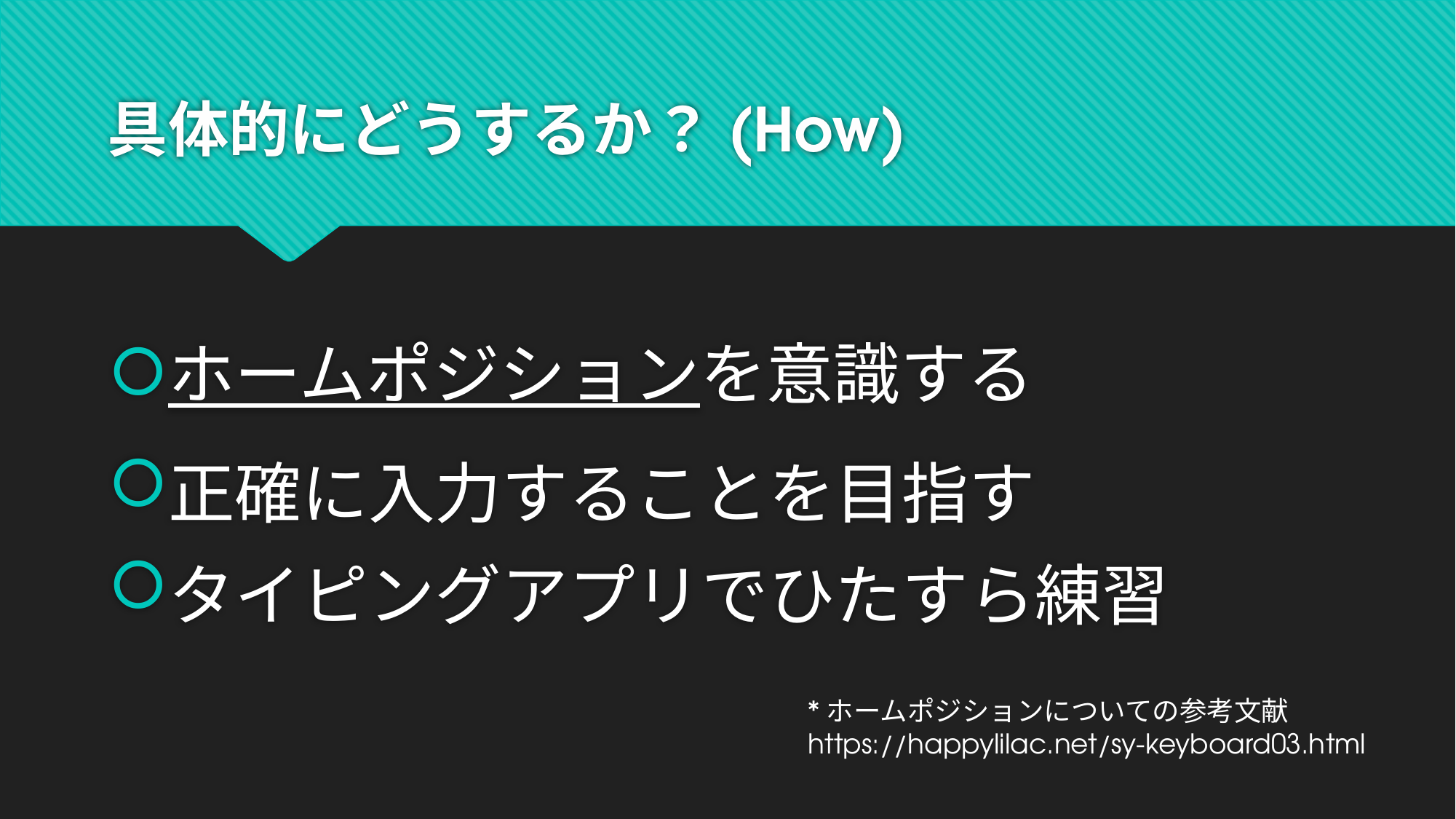

# 具体的にどうするか？(How)
ホームポジションを意識する
正確に入力することを目指す
タイピングアプリでひたすら練習
*ホームポジションについての参考文献
https://happylilac.net/sy-keyboard03.html